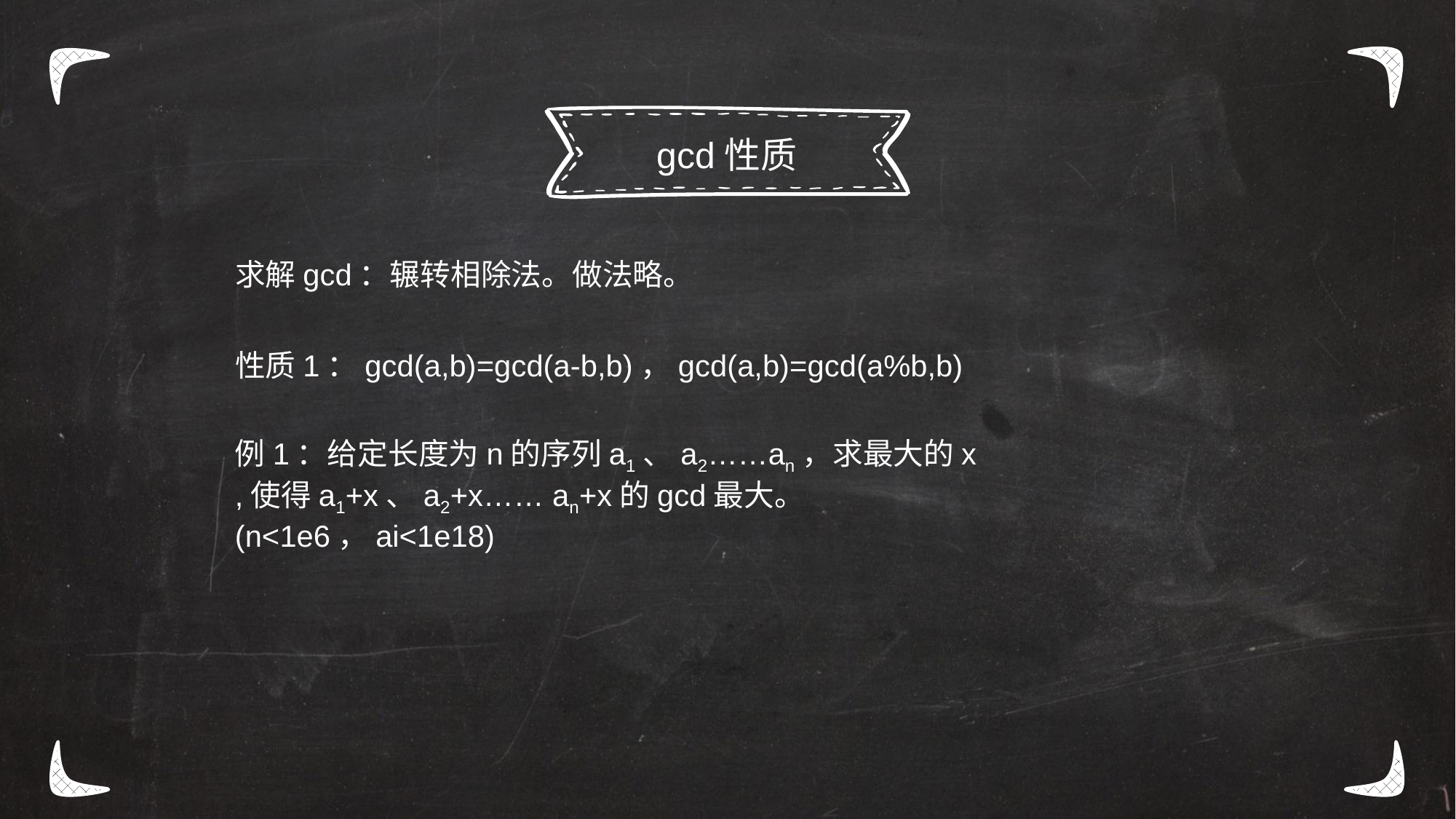

gcd性质
求解gcd：辗转相除法。做法略。
性质1：gcd(a,b)=gcd(a-b,b)，gcd(a,b)=gcd(a%b,b)
例1：给定长度为n的序列a1、a2……an，求最大的x
,使得a1+x、a2+x…… an+x的gcd最大。
(n<1e6，ai<1e18)